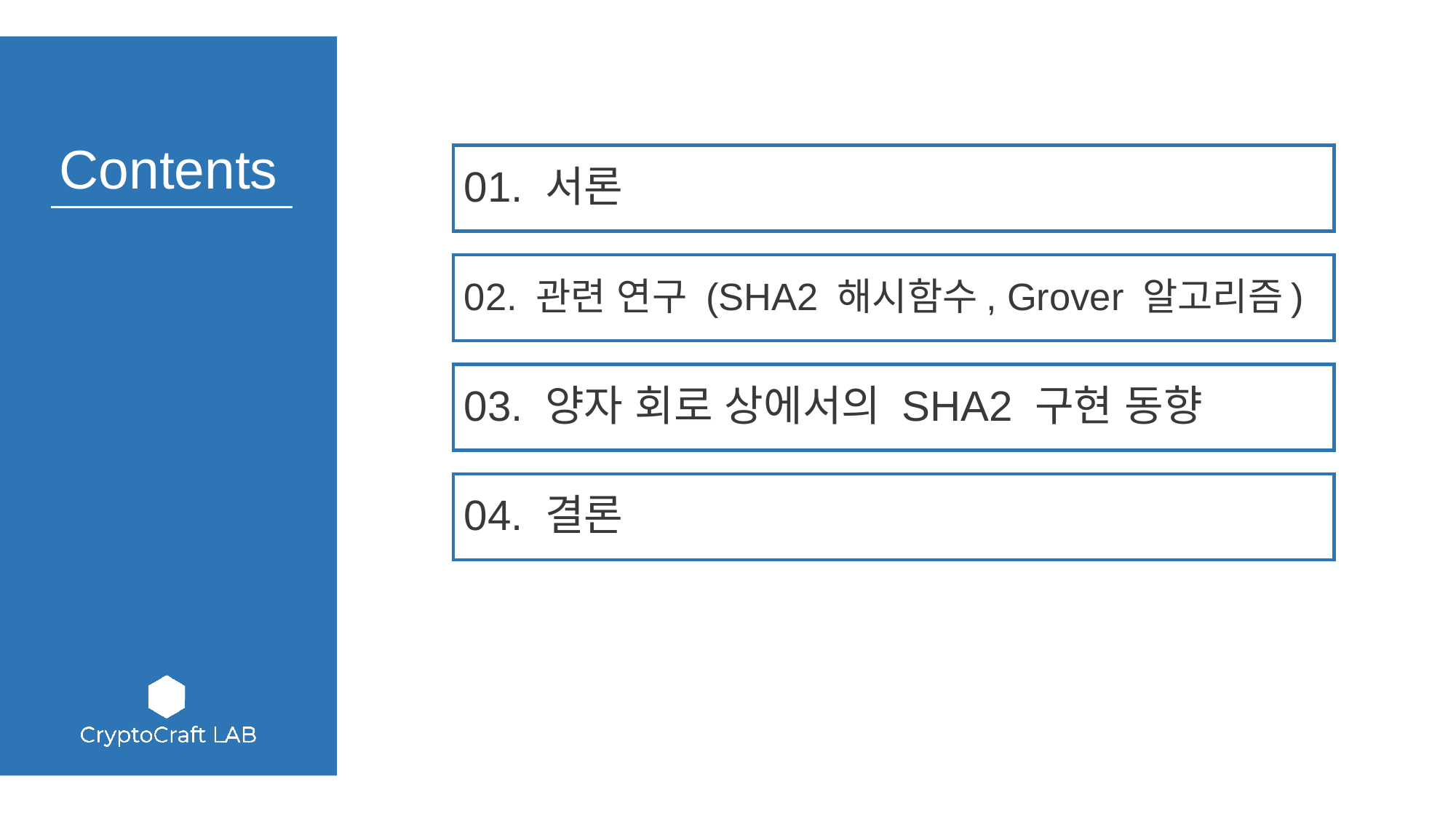

01. 서론
02. 관련 연구 (SHA2 해시함수, Grover 알고리즘)
03. 양자 회로 상에서의 SHA2 구현 동향
04. 결론